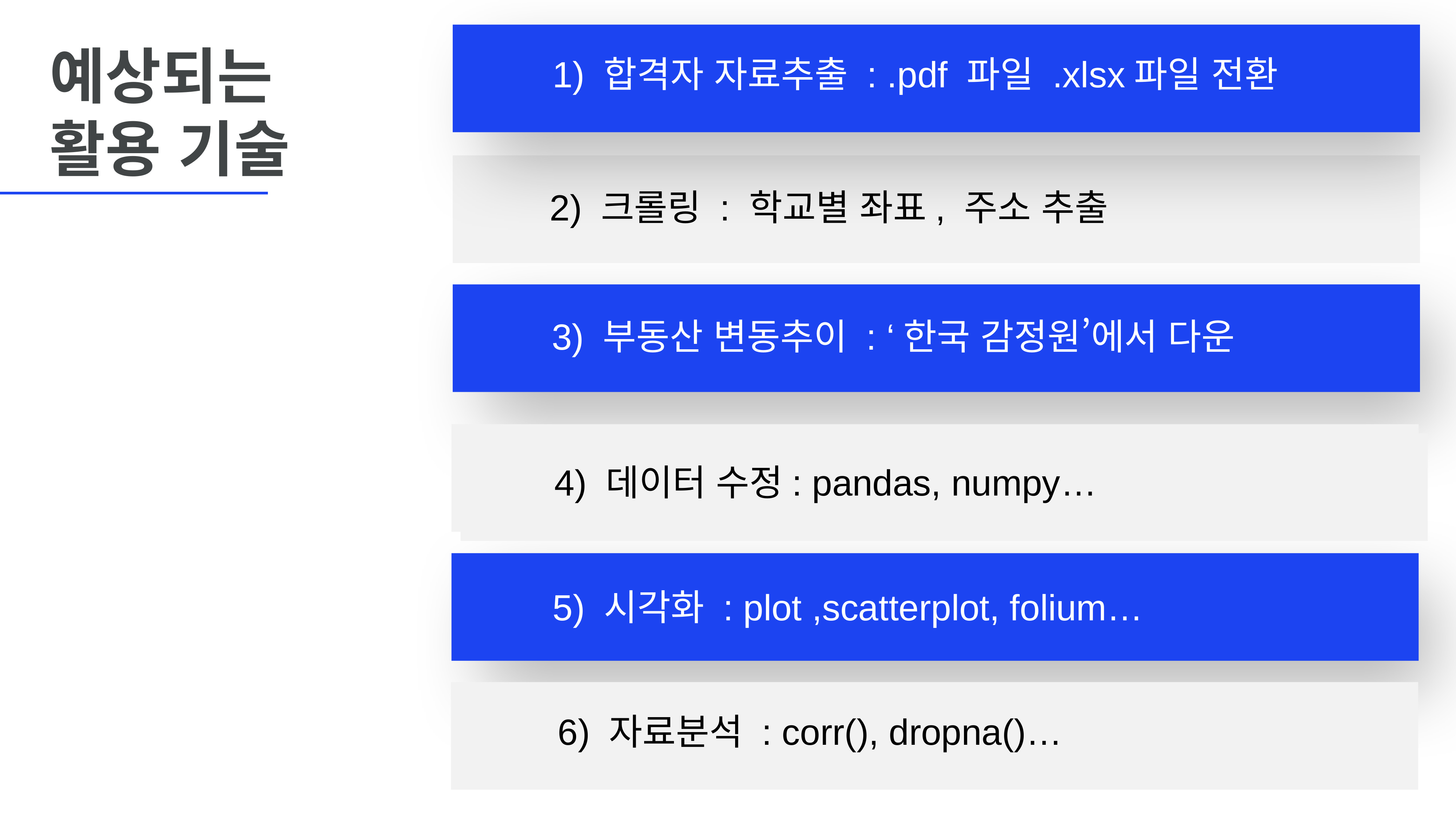

1) 합격자 자료추출 : .pdf 파일 .xlsx파일 전환
# 예상되는 활용 기술

2) 크롤링 : 학교별 좌표, 주소 추출

3) 부동산 변동추이 : ‘한국 감정원’에서 다운

Header text

4) 데이터 수정: pandas, numpy…

5) 시각화 : plot ,scatterplot, folium…

6) 자료분석 : corr(), dropna()…